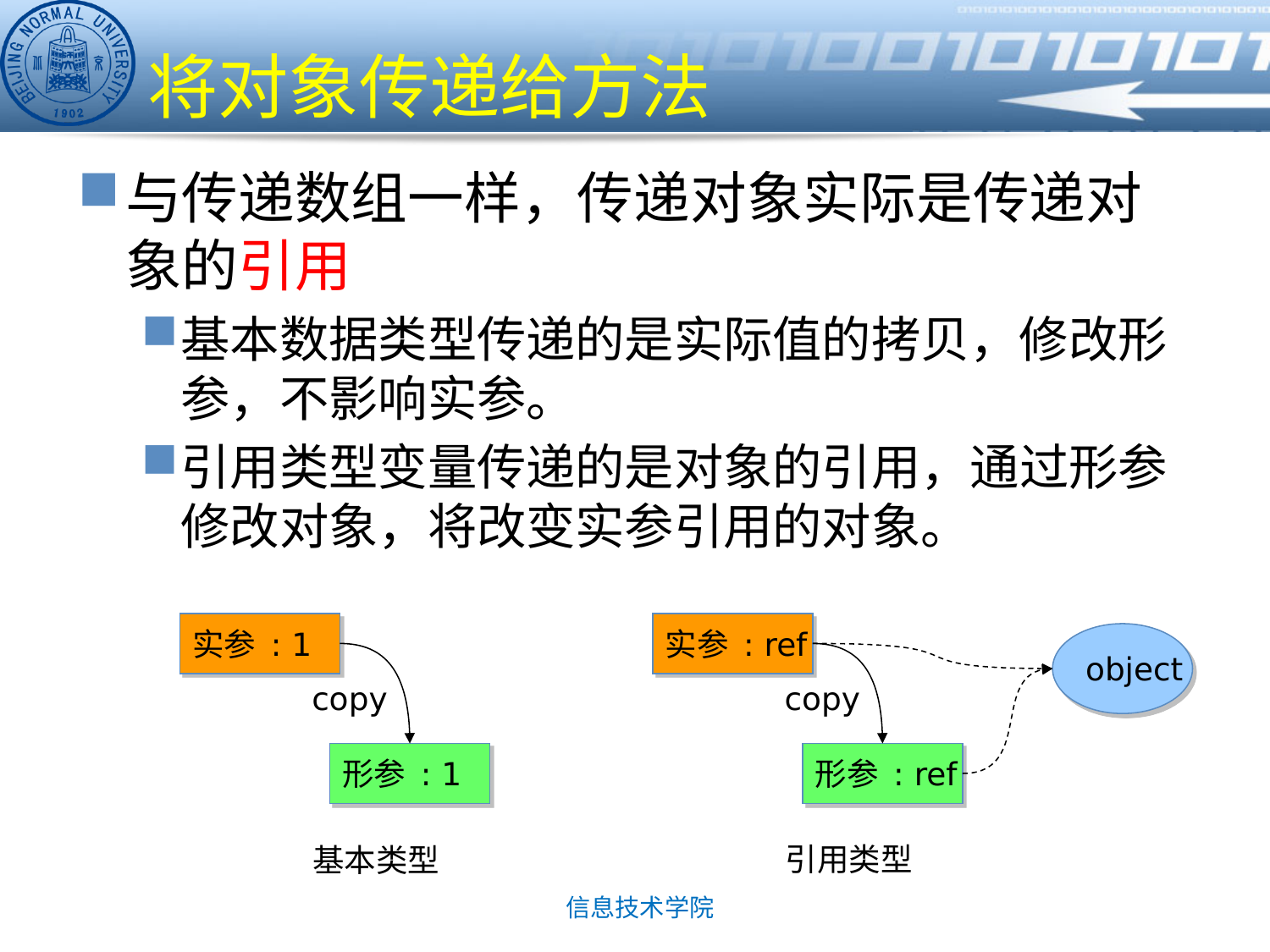

# 将对象传递给方法
与传递数组一样，传递对象实际是传递对象的引用
基本数据类型传递的是实际值的拷贝，修改形参，不影响实参。
引用类型变量传递的是对象的引用，通过形参修改对象，将改变实参引用的对象。

实参 : 1
copy
形参 : 1
基本类型
实参 : ref
object
copy
形参 : ref
引用类型
30